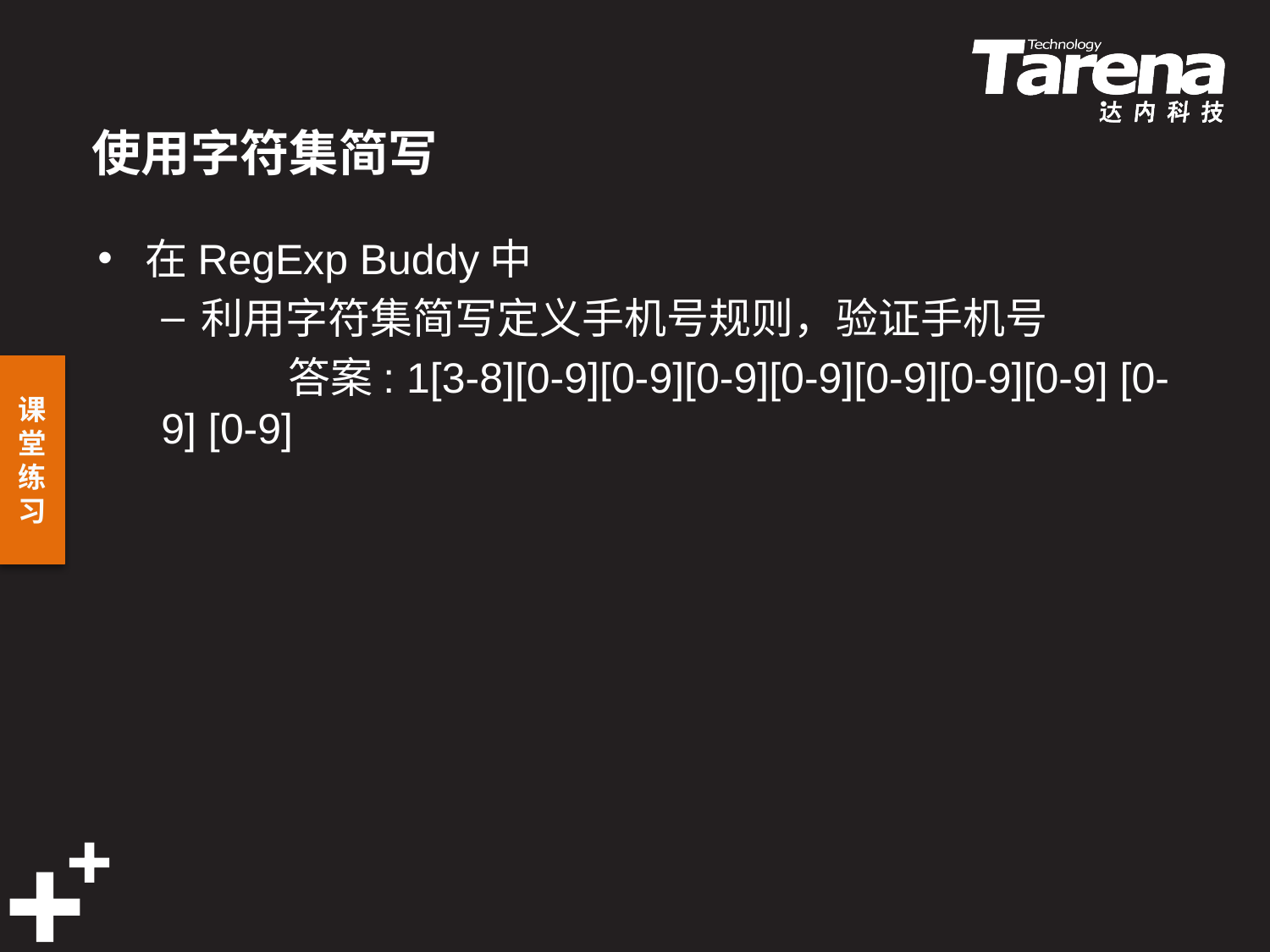

# 使用字符集简写
在RegExp Buddy中
利用字符集简写定义手机号规则，验证手机号
	答案: 1[3-8][0-9][0-9][0-9][0-9][0-9][0-9][0-9] [0-9] [0-9]